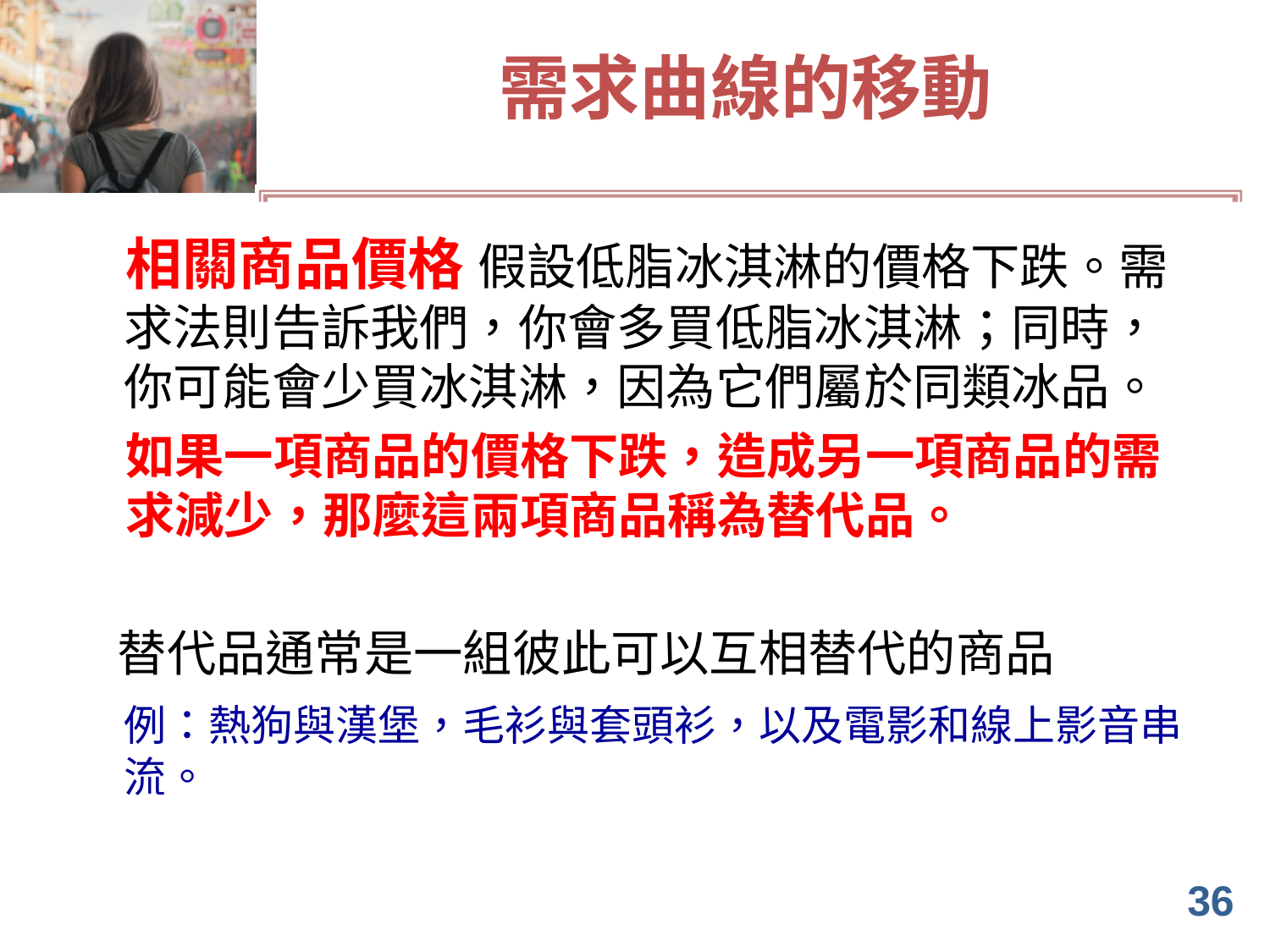

# 需求曲線的移動
相關商品價格 假設低脂冰淇淋的價格下跌。需求法則告訴我們，你會多買低脂冰淇淋；同時，你可能會少買冰淇淋，因為它們屬於同類冰品。
如果一項商品的價格下跌，造成另一項商品的需求減少，那麼這兩項商品稱為替代品。

           替代品通常是一組彼此可以互相替代的商品
	例：熱狗與漢堡，毛衫與套頭衫，以及電影和線上影音串流。
36